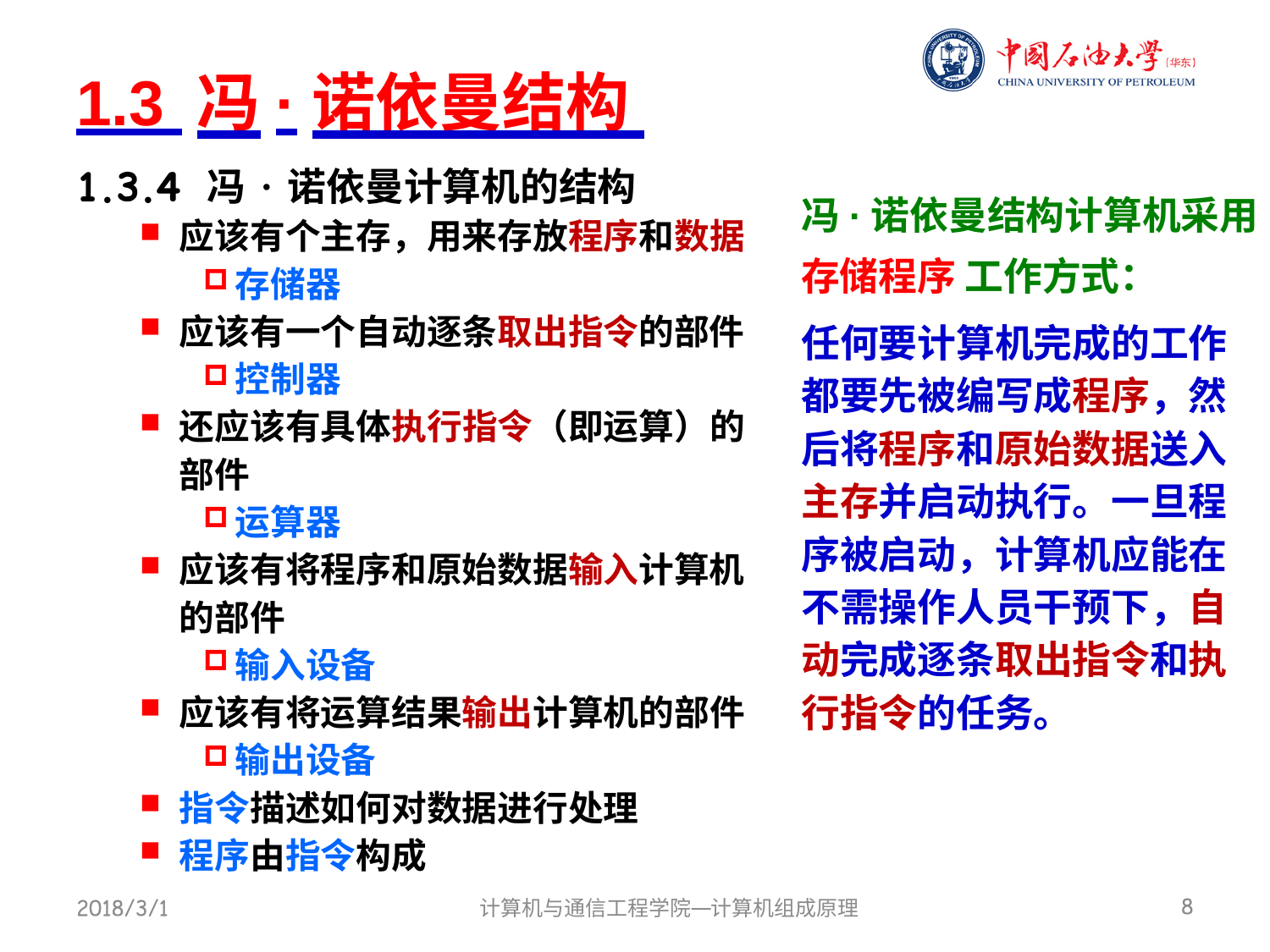

# 1.3 冯·诺依曼结构
1.3.4 冯·诺依曼计算机的结构
应该有个主存，用来存放程序和数据
存储器
应该有一个自动逐条取出指令的部件
控制器
还应该有具体执行指令（即运算）的部件
运算器
应该有将程序和原始数据输入计算机的部件
输入设备
应该有将运算结果输出计算机的部件
输出设备
指令描述如何对数据进行处理
程序由指令构成

冯·诺依曼结构计算机采用存储程序 工作方式：
任何要计算机完成的工作都要先被编写成程序，然后将程序和原始数据送入主存并启动执行。一旦程序被启动，计算机应能在不需操作人员干预下，自动完成逐条取出指令和执行指令的任务。
2018/3/1
计算机与通信工程学院—计算机组成原理
8